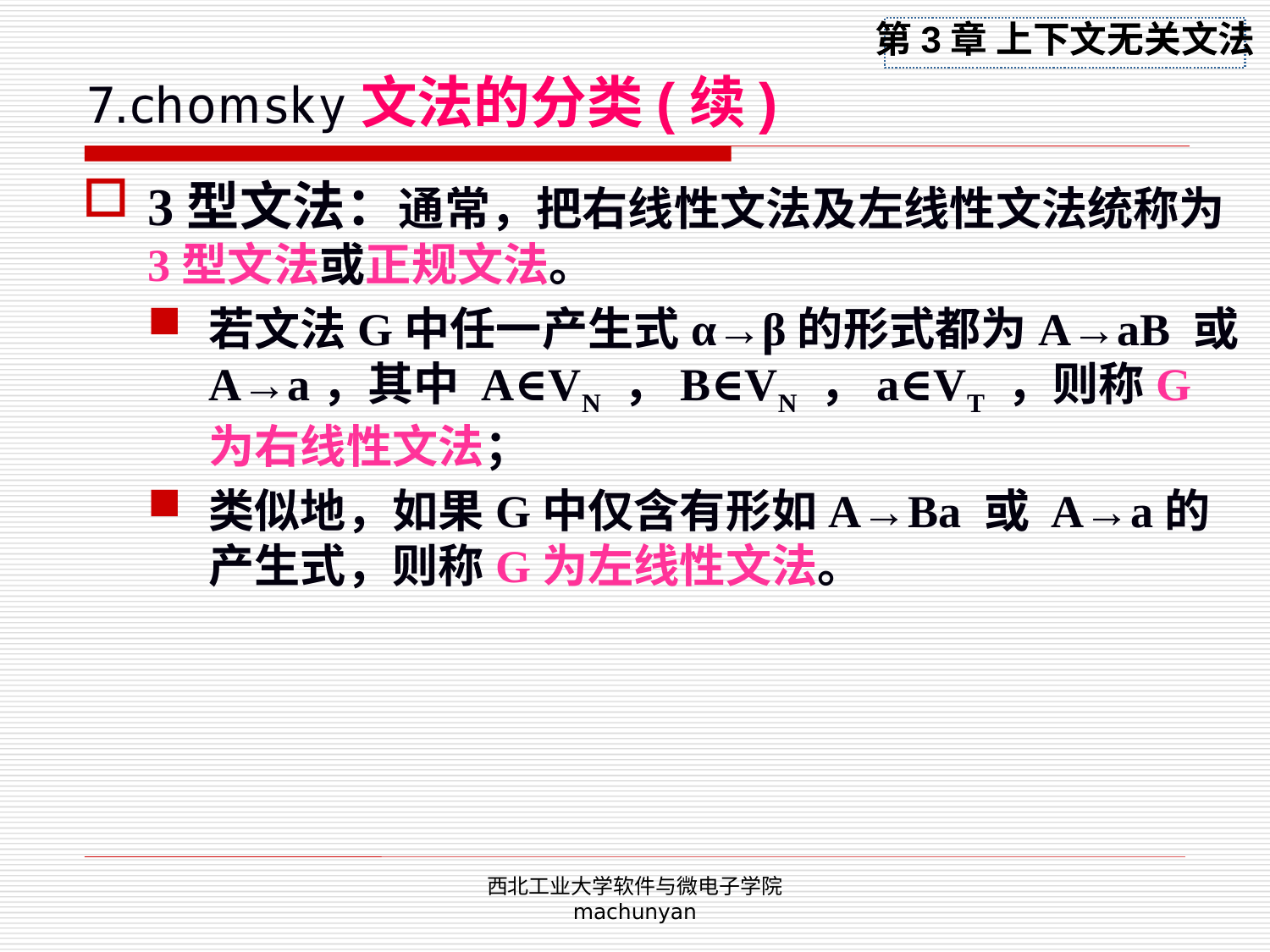

7.chomsky文法的分类(续)
3型文法：通常，把右线性文法及左线性文法统称为3型文法或正规文法。
若文法G中任一产生式α→β的形式都为A→aB 或 A→a，其中 A∈VN ，B∈VN ，a∈VT ，则称G为右线性文法；
类似地，如果G中仅含有形如A→Ba 或 A→a的产生式，则称G为左线性文法。

西北工业大学软件与微电子学院 machunyan
44